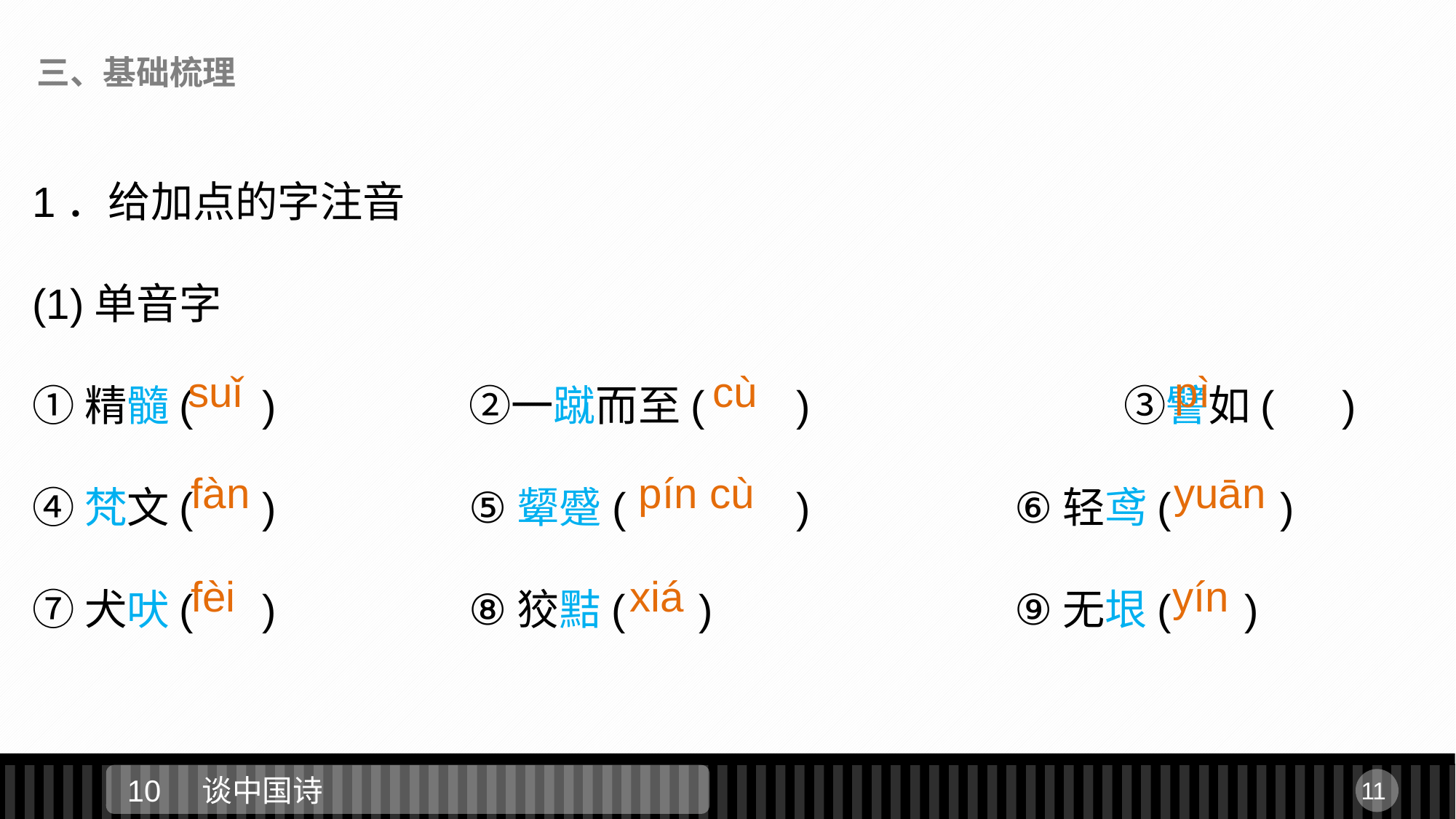

三、基础梳理
1．给加点的字注音
(1)单音字
①精髓(	 )　　	②一蹴而至(	)　　		③譬如(	)
④梵文(	 )  		⑤颦蹙(		)  		⑥轻鸢(	    )
⑦犬吠(	 )  		⑧狡黠(	 )  			⑨无垠(	 )
suǐ
cù
pì
fàn
pín cù
yuān
fèi
xiá
yín